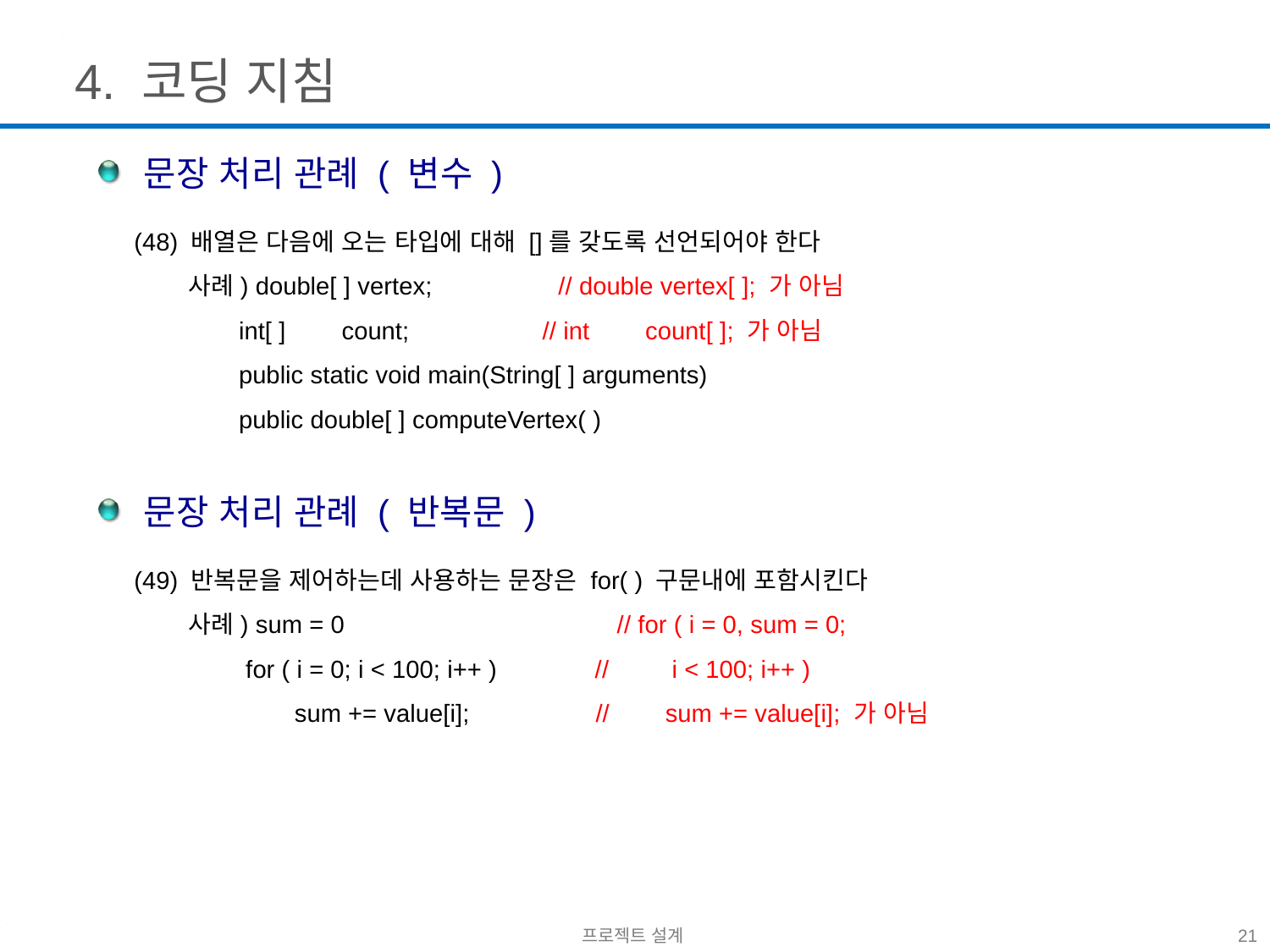

4. 코딩 지침
 문장 처리 관례 ( 변수 )
(48) 배열은 다음에 오는 타입에 대해 []를 갖도록 선언되어야 한다
       사례) double[ ] vertex;                  // double vertex[ ]; 가 아님
               int[ ]        count;                   // int        count[ ]; 가 아님
               public static void main(String[ ] arguments)
               public double[ ] computeVertex( )
 문장 처리 관례 ( 반복문 )
(49) 반복문을 제어하는데 사용하는 문장은 for( ) 구문내에 포함시킨다
       사례) sum = 0                                       // for ( i = 0, sum = 0;
                for ( i = 0; i < 100; i++ )              //         i < 100; i++ )
                       sum += value[i];                  //        sum += value[i]; 가 아님